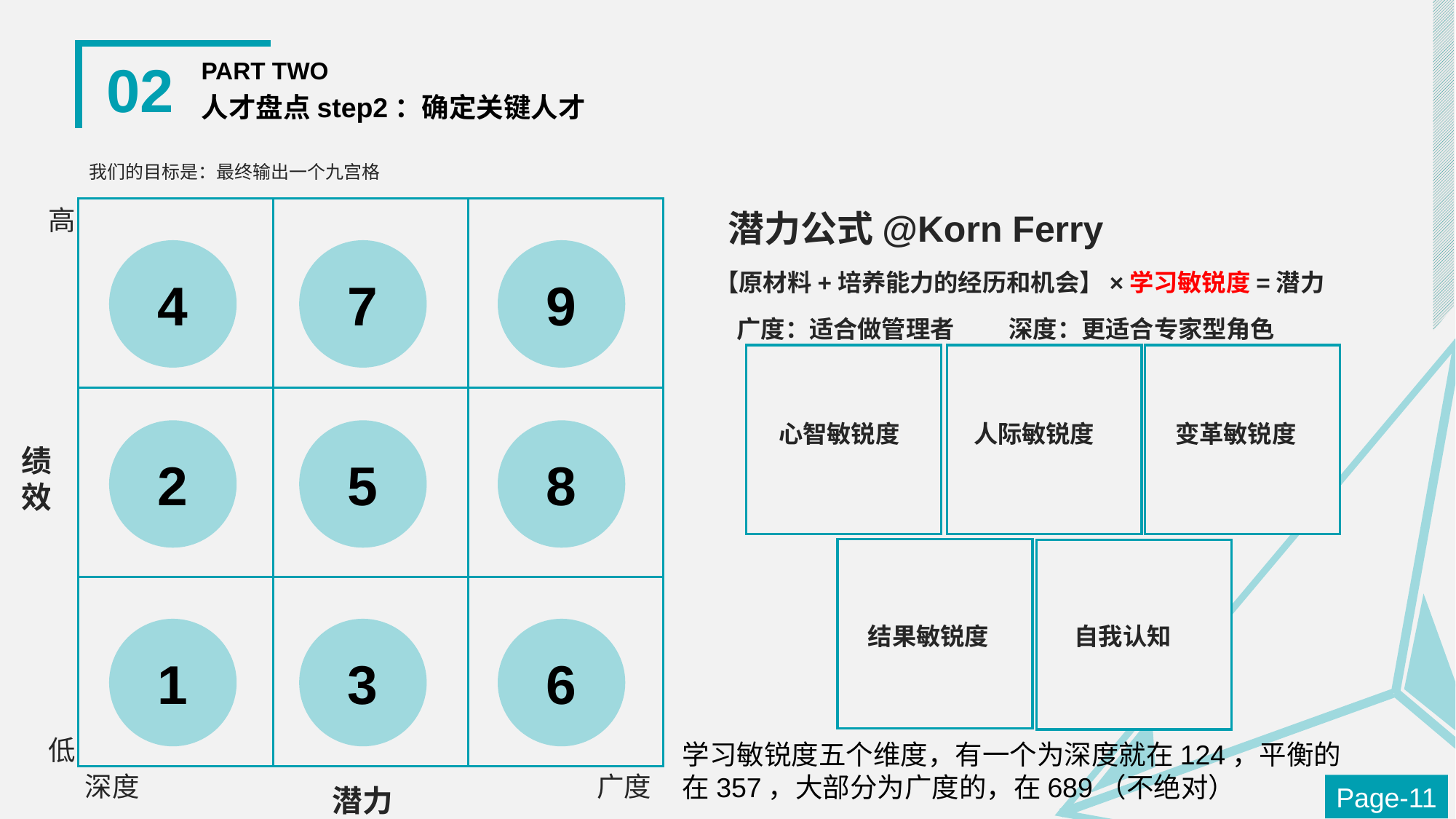

02
PART TWO
人才盘点step2：确定关键人才
我们的目标是：最终输出一个九宫格
高

潜力公式@Korn Ferry
4
7
9
【原材料+培养能力的经历和机会】×学习敏锐度=潜力
广度：适合做管理者          深度：更适合专家型角色

心智敏锐度
人际敏锐度
变革敏锐度
2
5
8
绩效

结果敏锐度
自我认知
1
3
6
低
学习敏锐度五个维度，有一个为深度就在124，平衡的在357，大部分为广度的，在689（不绝对）
深度
广度
Page-11
潜力